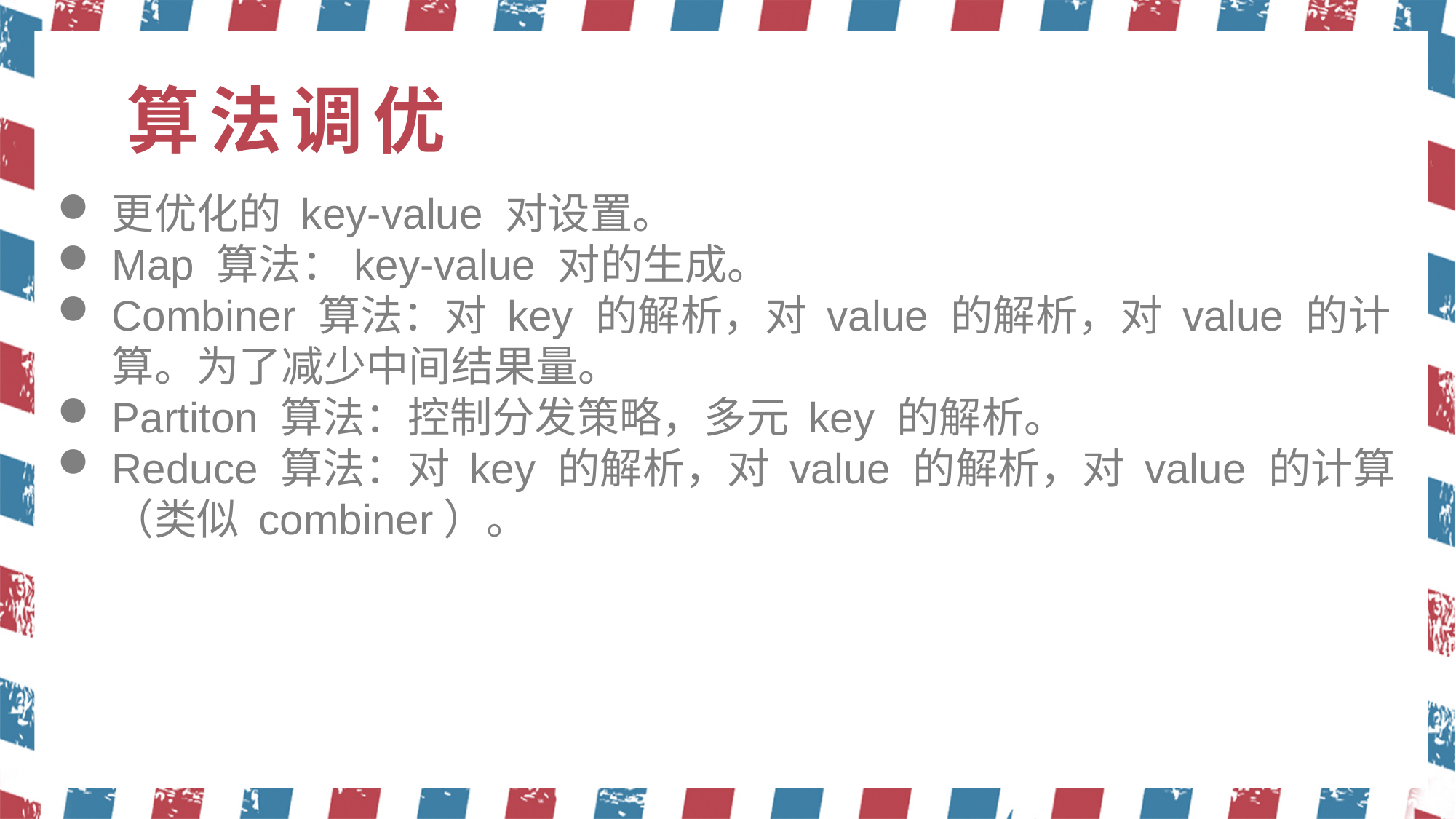

算法调优
更优化的 key-value 对设置。
Map 算法：key-value 对的生成。
Combiner 算法：对 key 的解析，对 value 的解析，对 value 的计算。为了减少中间结果量。
Partiton 算法：控制分发策略，多元 key 的解析。
Reduce 算法：对 key 的解析，对 value 的解析，对 value 的计算（类似 combiner）。